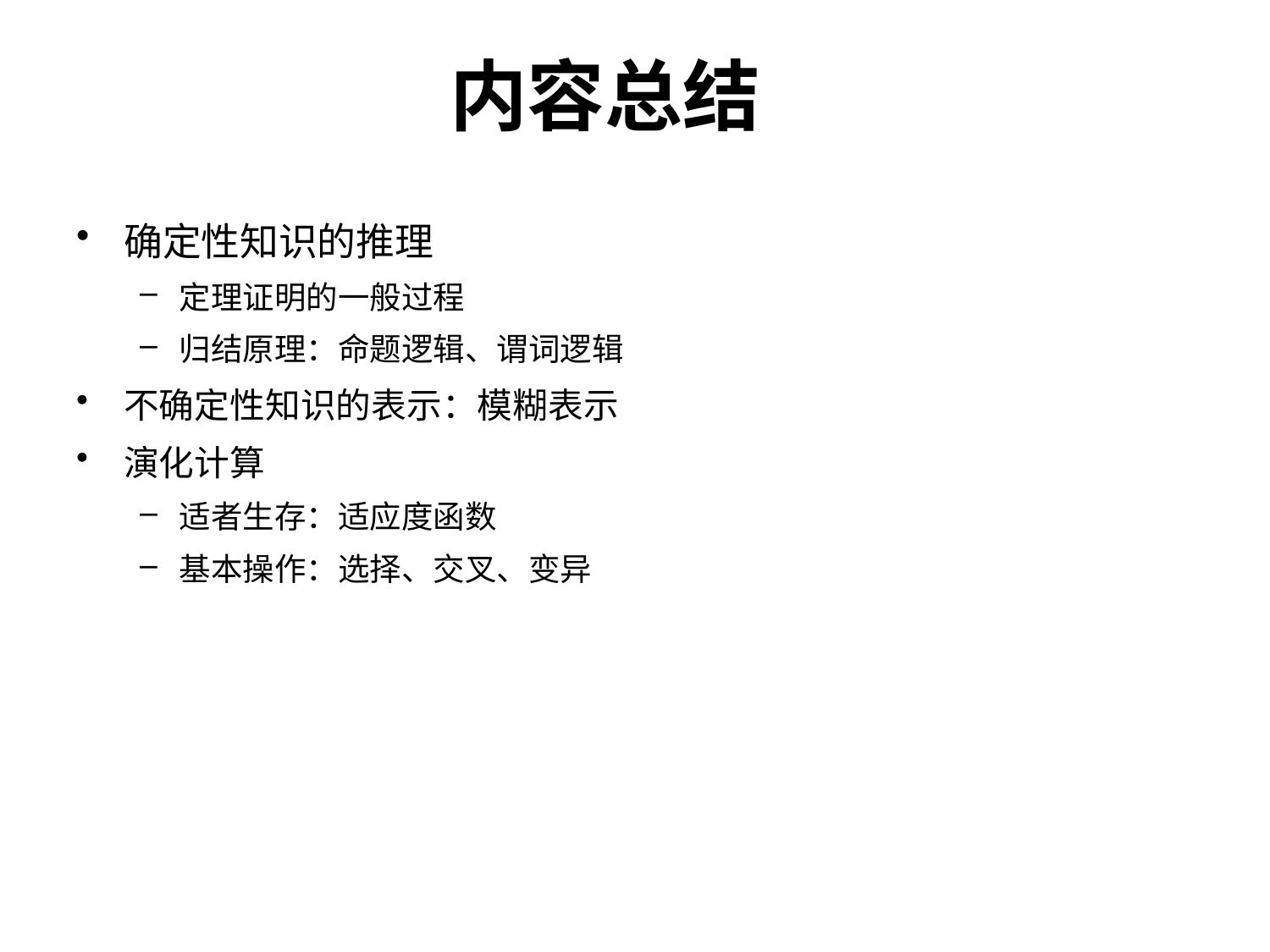

内容总结
确定性知识的推理
定理证明的一般过程
归结原理：命题逻辑、谓词逻辑
不确定性知识的表示：模糊表示
演化计算
适者生存：适应度函数
基本操作：选择、交叉、变异